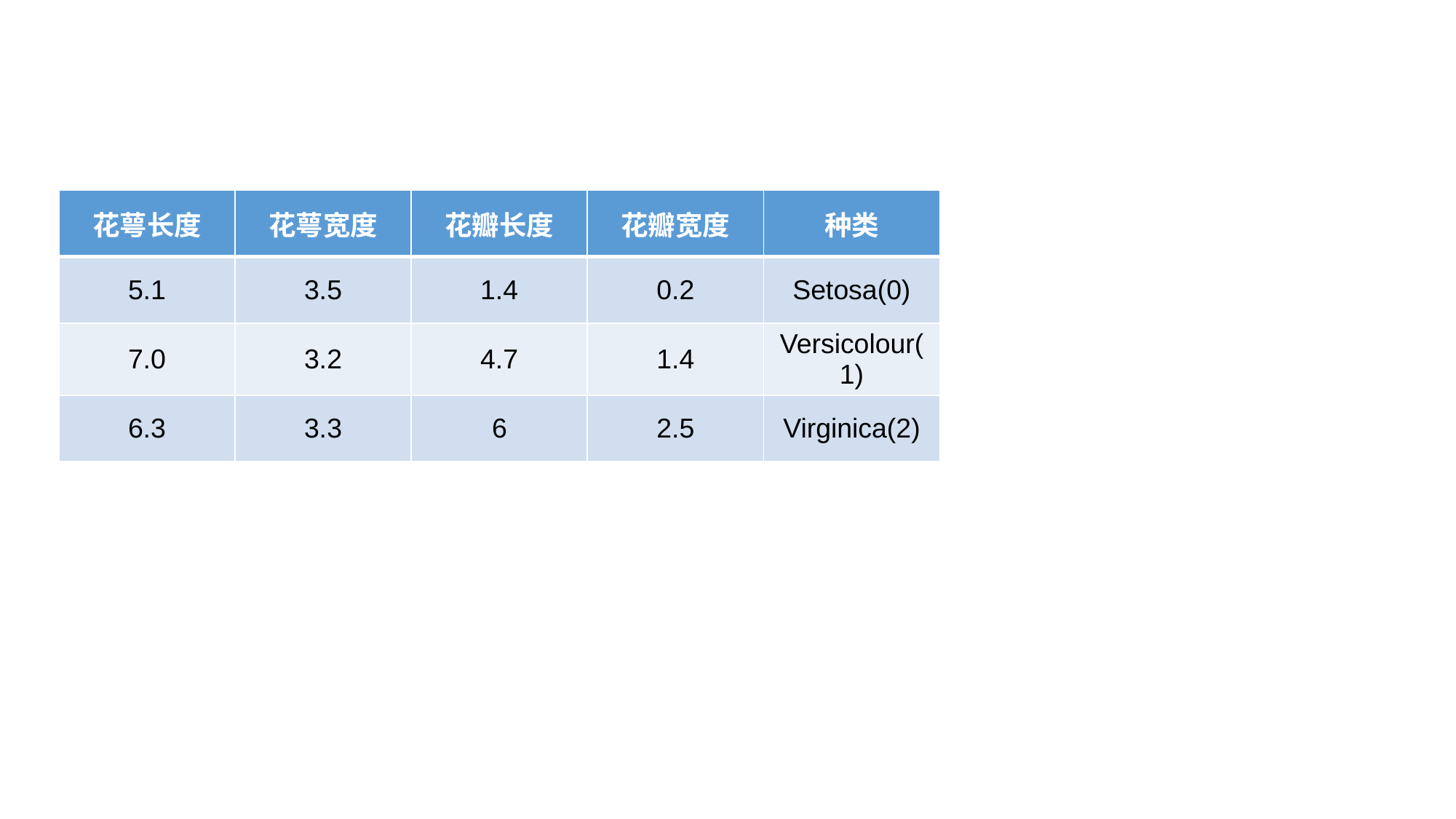

| 花萼长度 | 花萼宽度 | 花瓣长度 | 花瓣宽度 | 种类 |
| --- | --- | --- | --- | --- |
| 5.1 | 3.5 | 1.4 | 0.2 | Setosa(0) |
| 7.0 | 3.2 | 4.7 | 1.4 | Versicolour(1) |
| 6.3 | 3.3 | 6 | 2.5 | Virginica(2) |